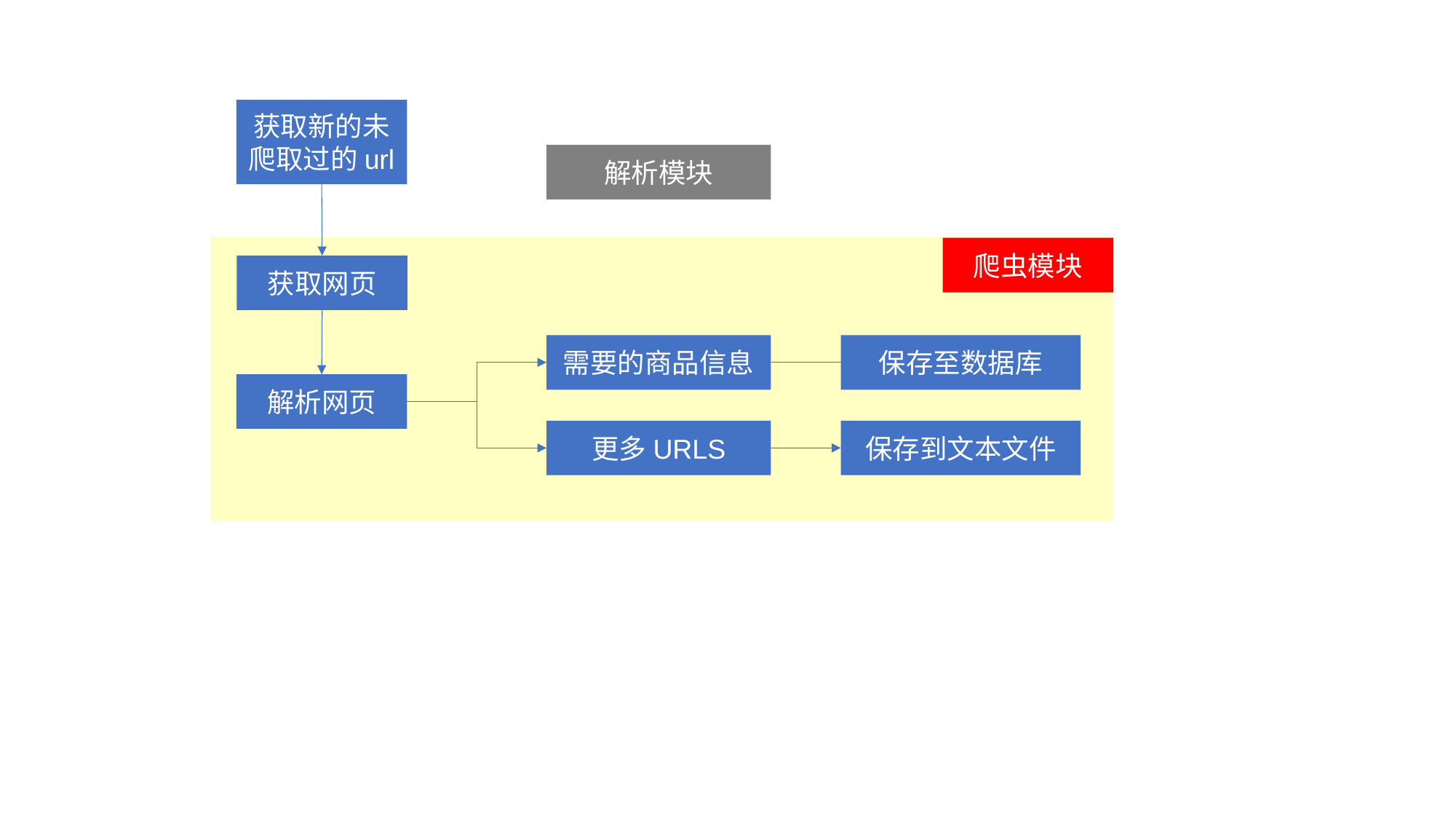

获取新的未爬取过的url
解析模块

爬虫模块
获取网页
需要的商品信息
保存至数据库
解析网页
更多URLS
保存到文本文件